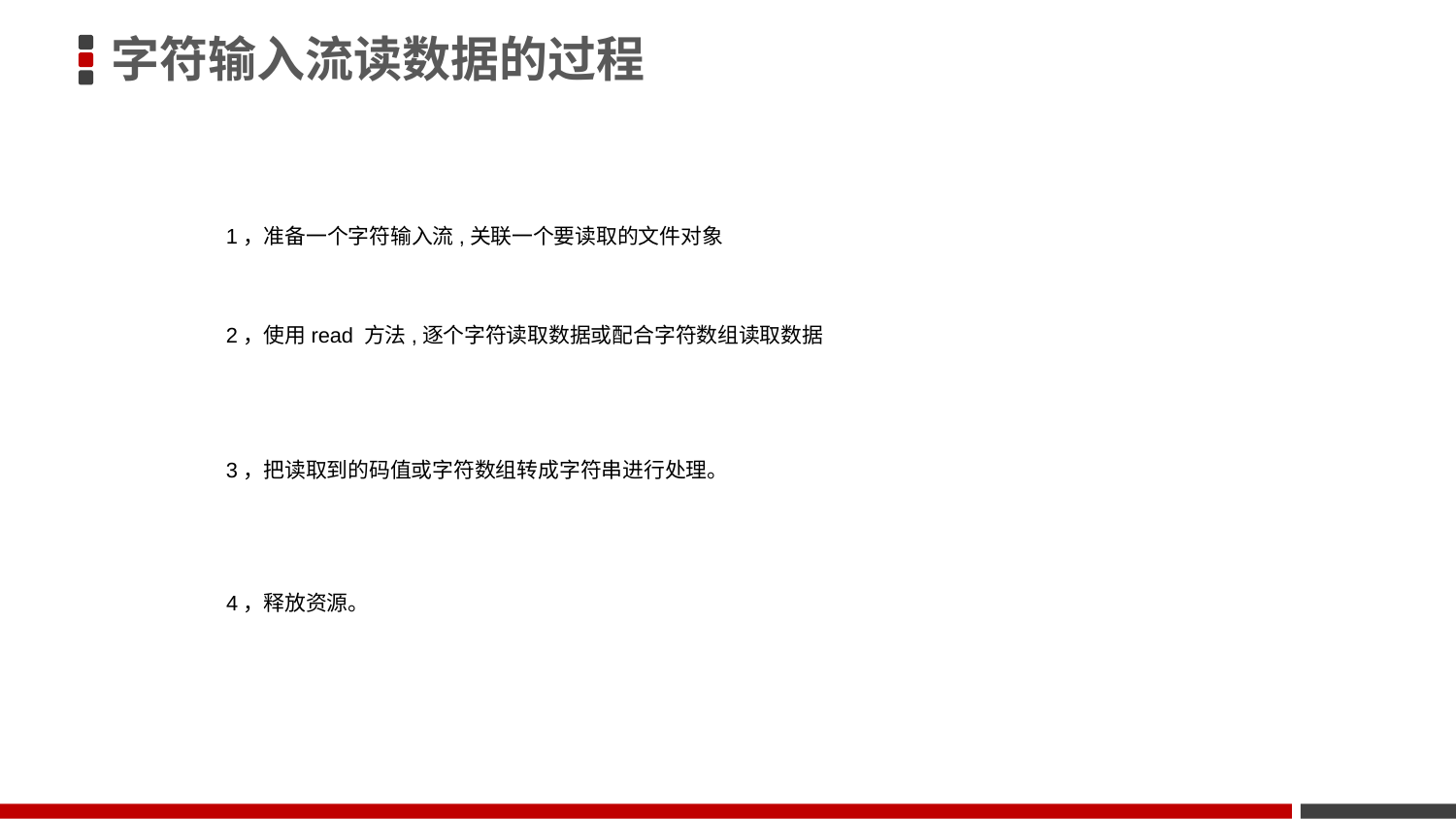

字符输入流读数据的过程
1，准备一个字符输入流,关联一个要读取的文件对象
2，使用read 方法,逐个字符读取数据或配合字符数组读取数据
3，把读取到的码值或字符数组转成字符串进行处理。
4，释放资源。